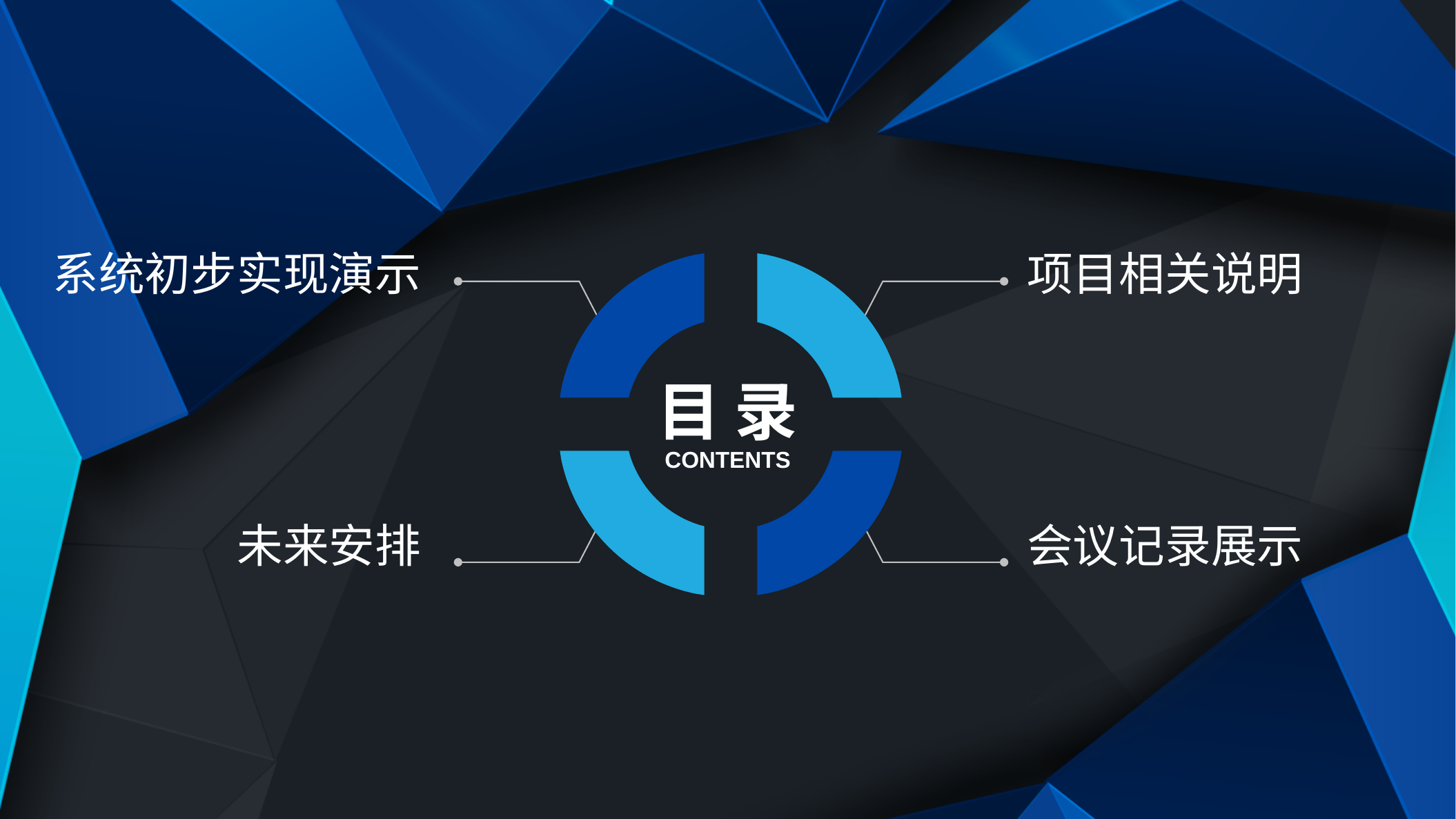

系统初步实现演示
项目相关说明

目 录
CONTENTS

未来安排
会议记录展示